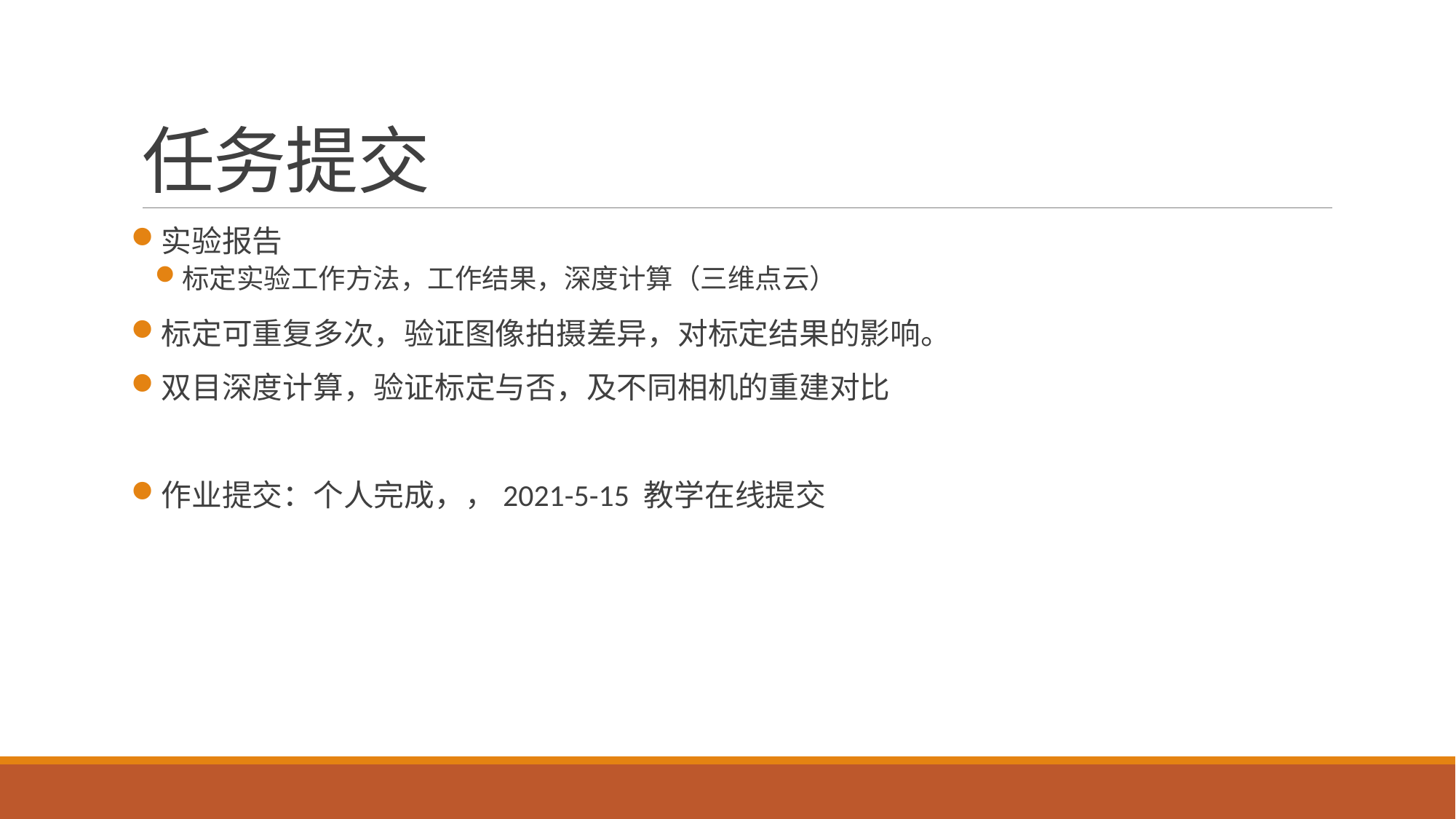

# 任务提交
实验报告
标定实验工作方法，工作结果，深度计算（三维点云）
标定可重复多次，验证图像拍摄差异，对标定结果的影响。
双目深度计算，验证标定与否，及不同相机的重建对比

作业提交：个人完成，，2021-5-15 教学在线提交